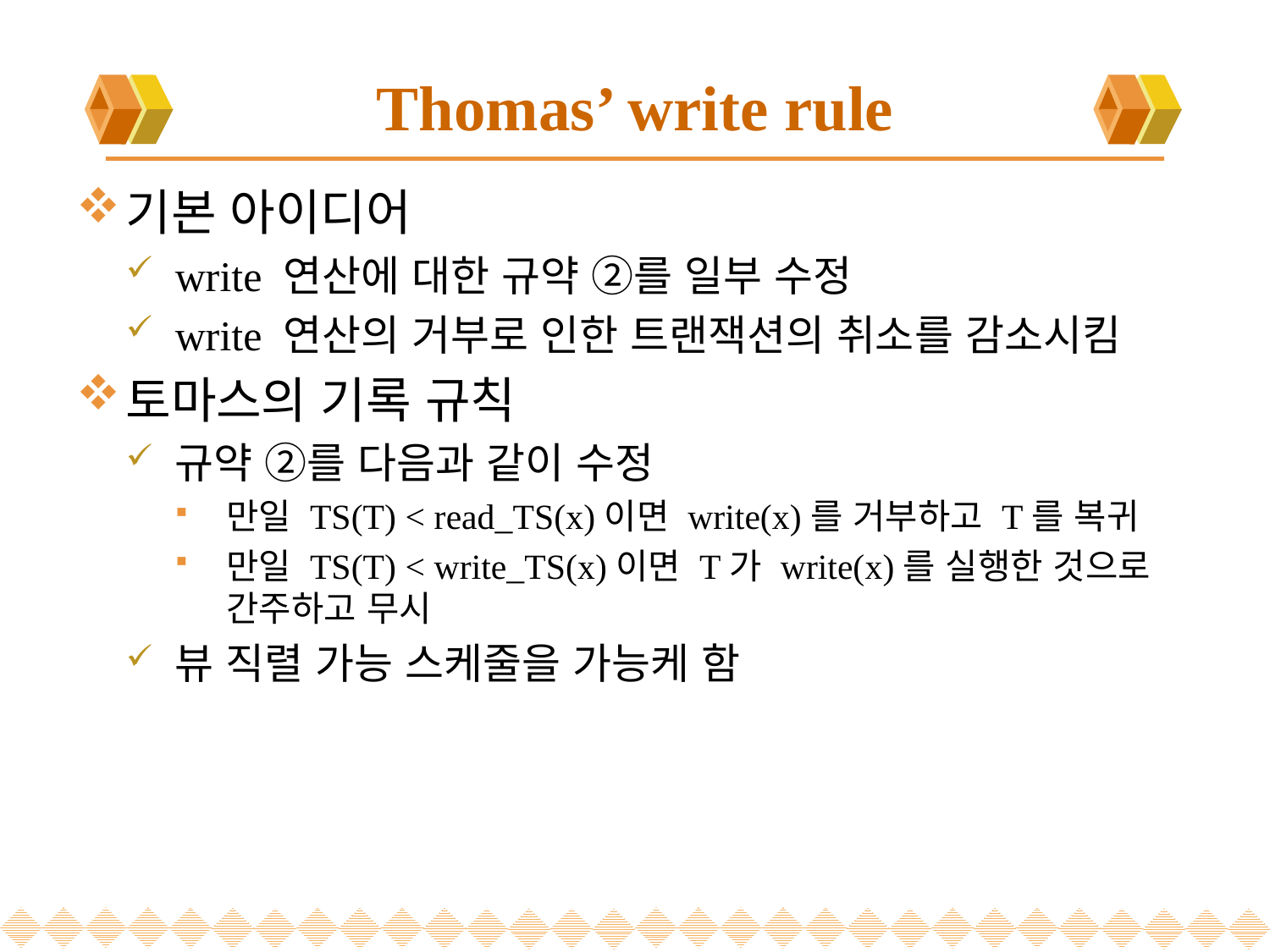

# Thomas’ write rule
기본 아이디어
write 연산에 대한 규약 ②를 일부 수정
write 연산의 거부로 인한 트랜잭션의 취소를 감소시킴
토마스의 기록 규칙
규약 ②를 다음과 같이 수정
만일 TS(T) < read_TS(x)이면 write(x)를 거부하고 T를 복귀
만일 TS(T) < write_TS(x)이면 T가 write(x)를 실행한 것으로 간주하고 무시
뷰 직렬 가능 스케줄을 가능케 함